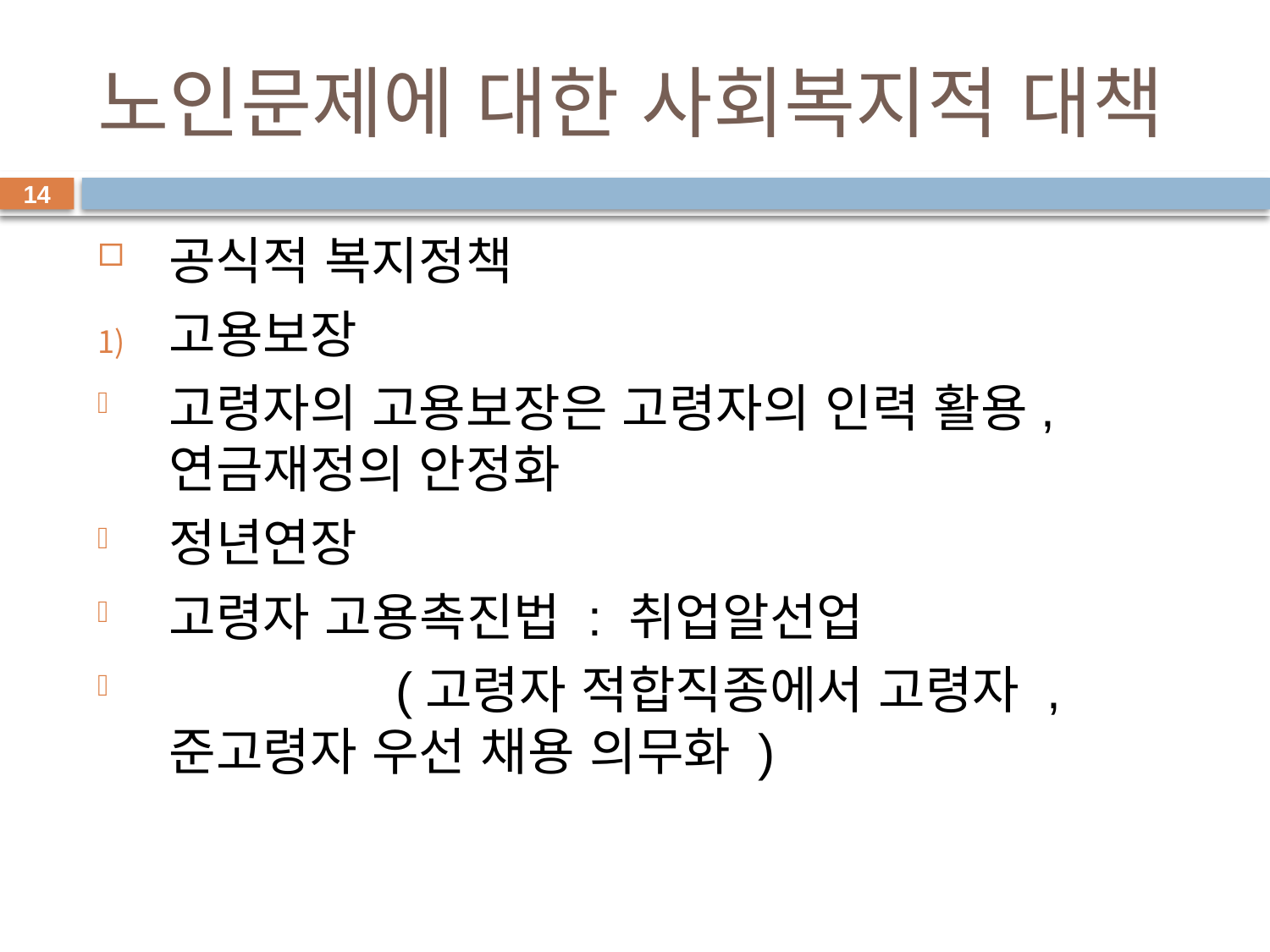

# 노인문제에 대한 사회복지적 대책
14
 공식적 복지정책
고용보장
고령자의 고용보장은 고령자의 인력 활용, 연금재정의 안정화
정년연장
고령자 고용촉진법 : 취업알선업
                (고령자 적합직종에서 고령자 , 준고령자 우선 채용 의무화 )